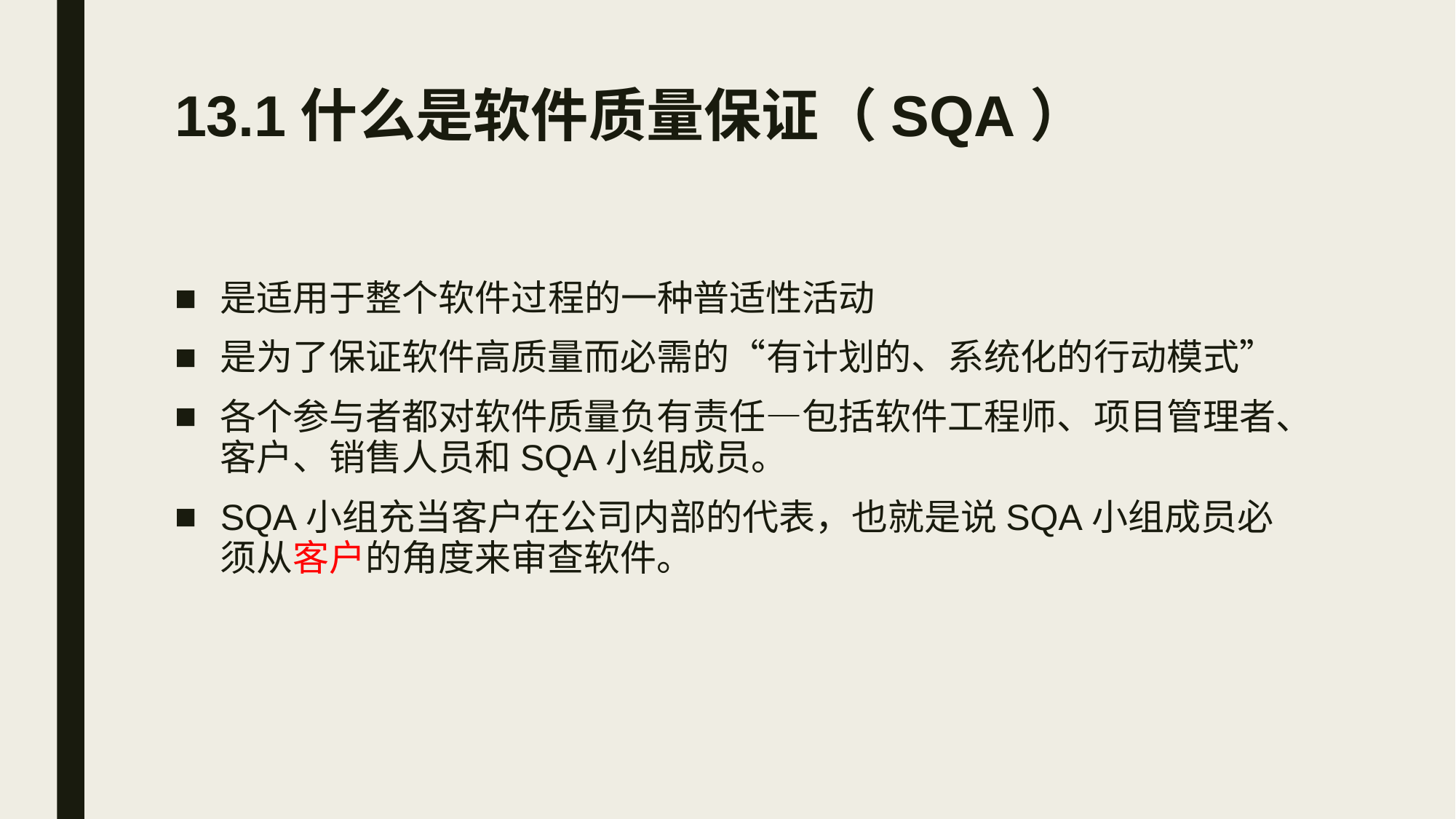

# 13.1什么是软件质量保证（SQA）
是适用于整个软件过程的一种普适性活动
是为了保证软件高质量而必需的“有计划的、系统化的行动模式”
各个参与者都对软件质量负有责任—包括软件工程师、项目管理者、客户、销售人员和SQA小组成员。
SQA小组充当客户在公司内部的代表，也就是说SQA小组成员必须从客户的角度来审查软件。